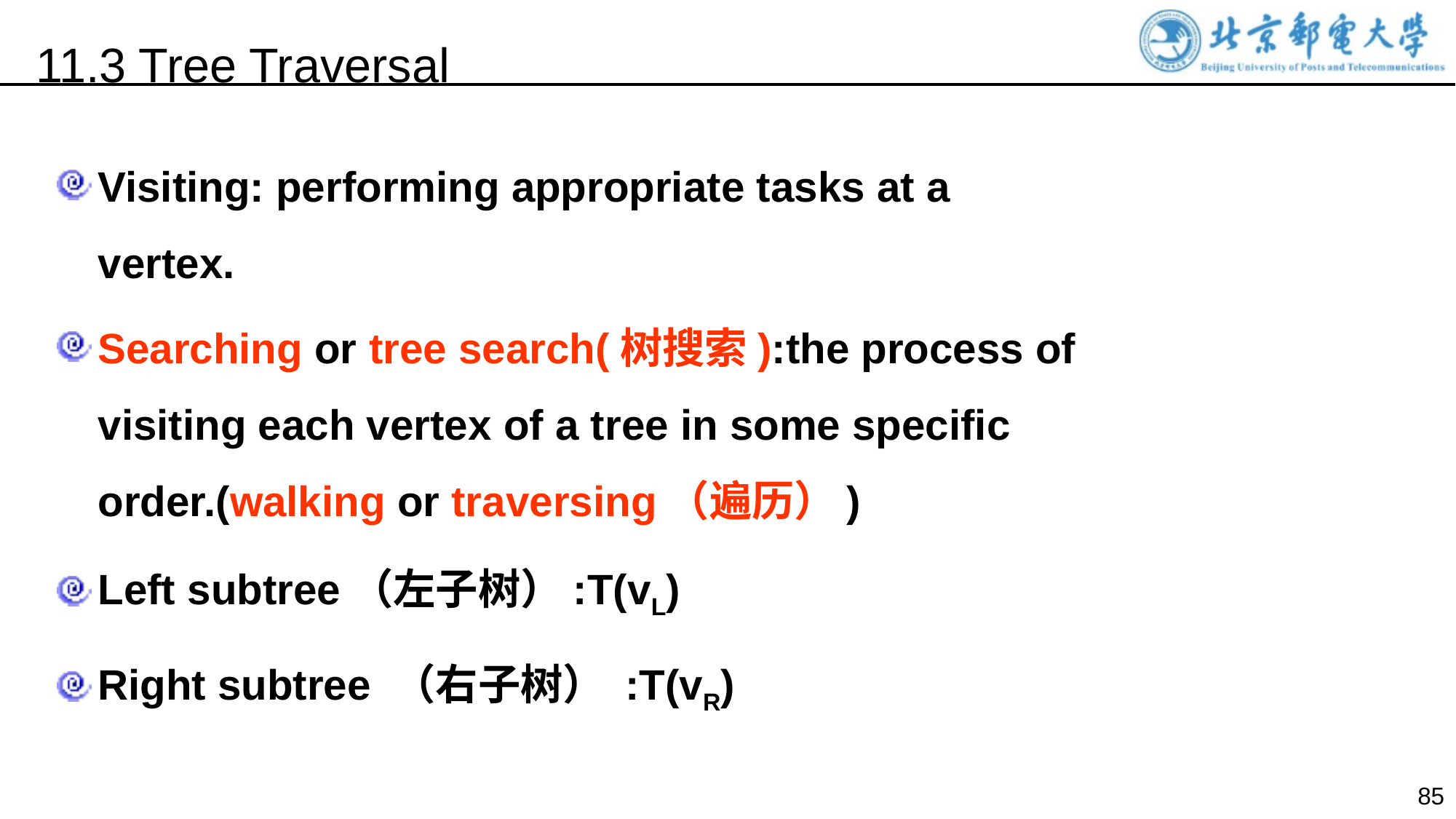

11.3 Tree Traversal
Visiting: performing appropriate tasks at a vertex.
Searching or tree search(树搜索):the process of visiting each vertex of a tree in some specific order.(walking or traversing（遍历）)
Left subtree（左子树）:T(vL)
Right subtree （右子树） :T(vR)